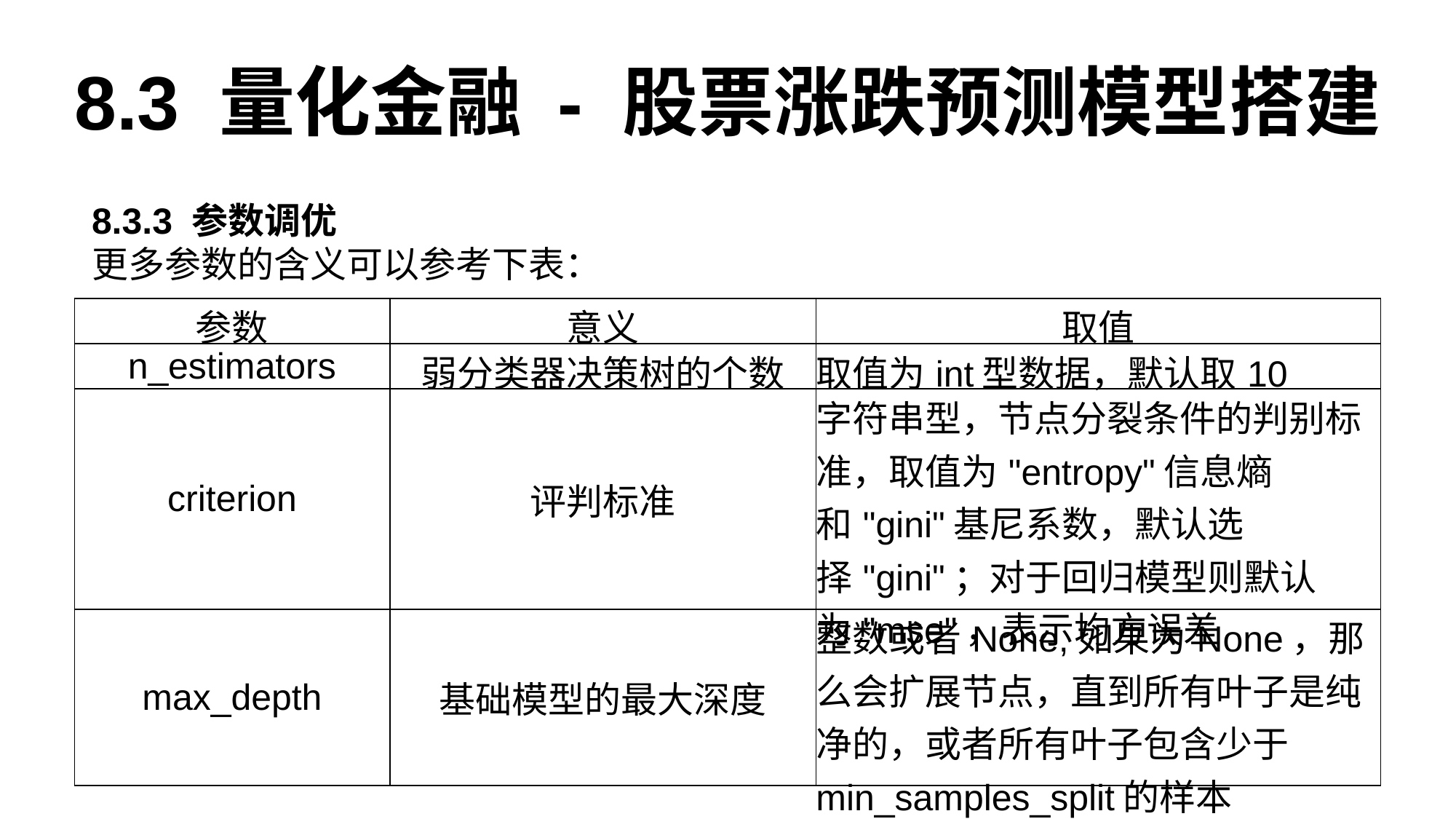

8.3 量化金融 - 股票涨跌预测模型搭建
8.3.3 参数调优
更多参数的含义可以参考下表：
| 参数 | 意义 | 取值 |
| --- | --- | --- |
| n\_estimators | 弱分类器决策树的个数 | 取值为int型数据，默认取10 |
| criterion | 评判标准 | 字符串型，节点分裂条件的判别标准，取值为"entropy"信息熵和"gini"基尼系数，默认选择"gini"；对于回归模型则默认为"mse"，表示均方误差 |
| max\_depth | 基础模型的最大深度 | 整数或者None,如果为None，那么会扩展节点，直到所有叶子是纯净的，或者所有叶子包含少于min\_samples\_split的样本 |